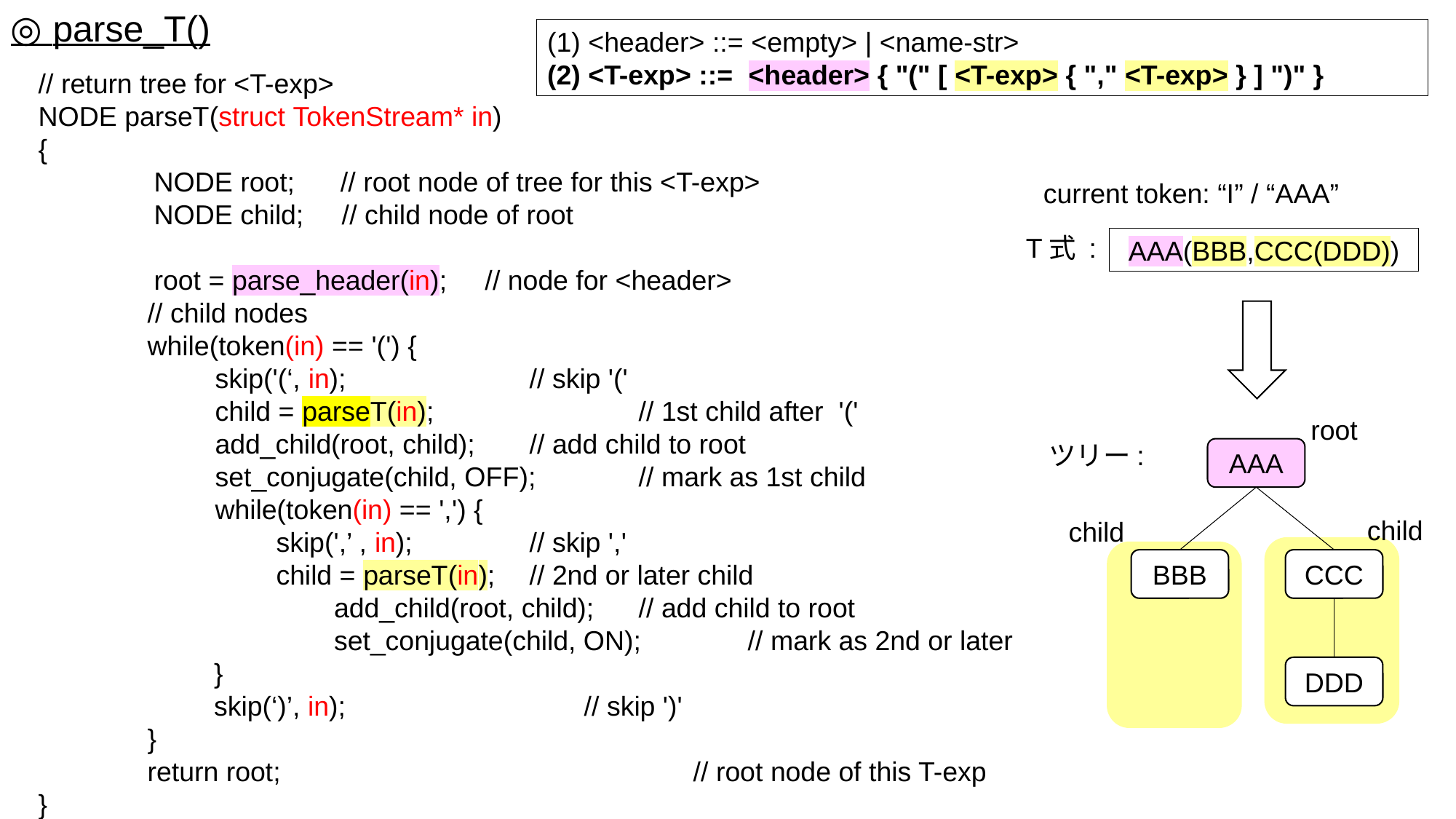

◎ parse_T()
(1) <header> ::= <empty> | <name-str>
(2) <T-exp> ::=  <header> { "(" [ <T-exp> { "," <T-exp> } ] ")" }
// return tree for <T-exp>
NODE parseT(struct TokenStream* in)
{
        NODE root;      // root node of tree for this <T-exp>
        NODE child;     // child node of root

        root = parse_header(in);     // node for <header>
// child nodes
while(token(in) == '(') {
                skip('(‘, in); 		// skip '('
                child = parseT(in);		// 1st child after  '('
                add_child(root, child);	// add child to root
                set_conjugate(child, OFF); 	// mark as 1st child
                while(token(in) == ',') {
                        skip(',’ , in); 		// skip ','
                        child = parseT(in);	// 2nd or later child
		   add_child(root, child);	// add child to root
		   set_conjugate(child, ON);	// mark as 2nd or later
                       }
                       skip(‘)’, in); 			// skip ')'
        	}
        	return root;				// root node of this T-exp
}
current token: “I” / “AAA”
T式 :
AAA(BBB,CCC(DDD))

root
ツリー:
AAA
child
child

BBB
CCC
DDD